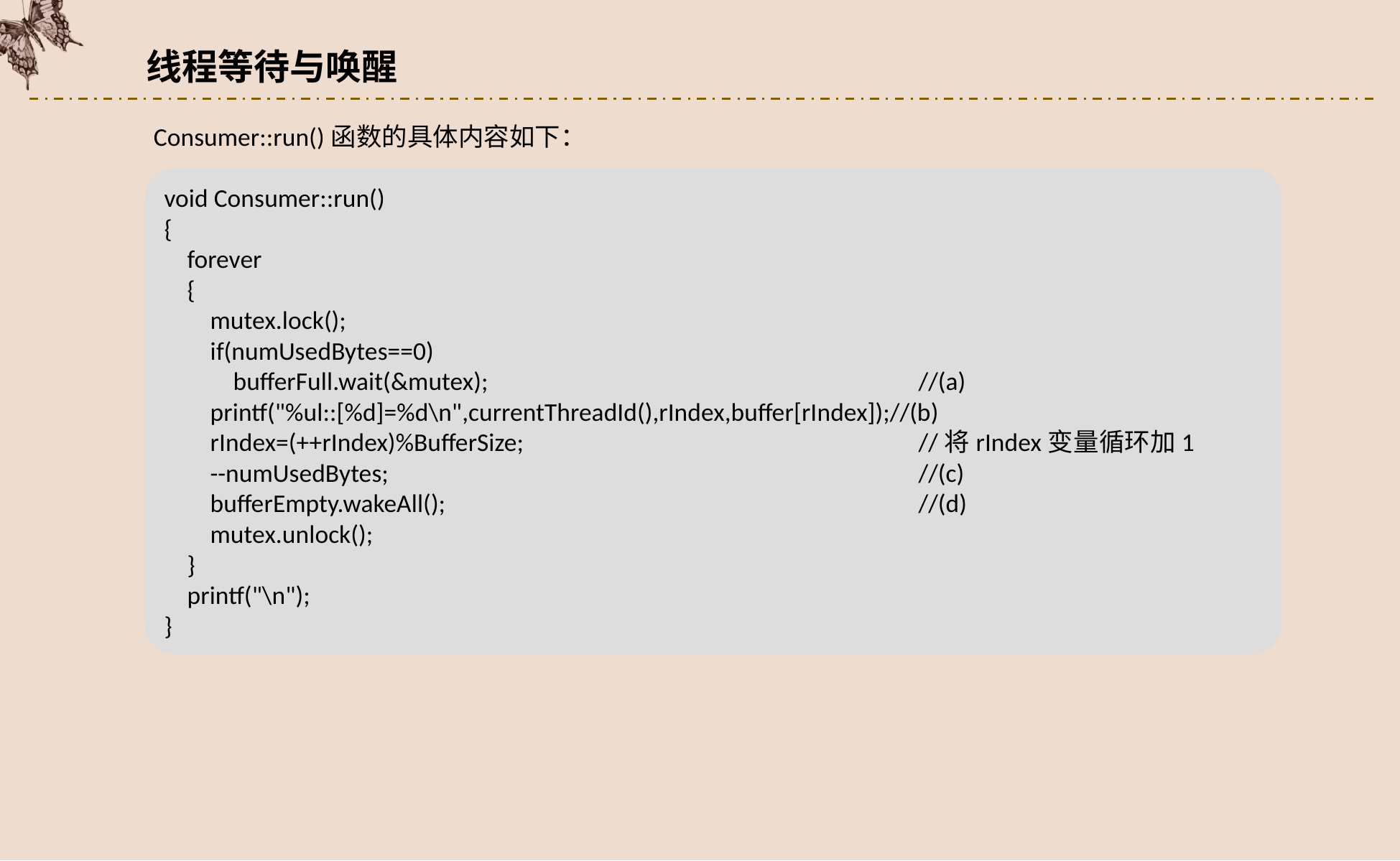

线程等待与唤醒
Consumer::run()函数的具体内容如下：
void Consumer::run()
{
    forever
    {
        mutex.lock();
        if(numUsedBytes==0)
            bufferFull.wait(&mutex);				//(a)
        printf("%ul::[%d]=%d\n",currentThreadId(),rIndex,buffer[rIndex]);//(b)
        rIndex=(++rIndex)%BufferSize;				//将rIndex变量循环加1
        --numUsedBytes;					//(c)
        bufferEmpty.wakeAll();					//(d)
        mutex.unlock();
    }
    printf("\n");
}